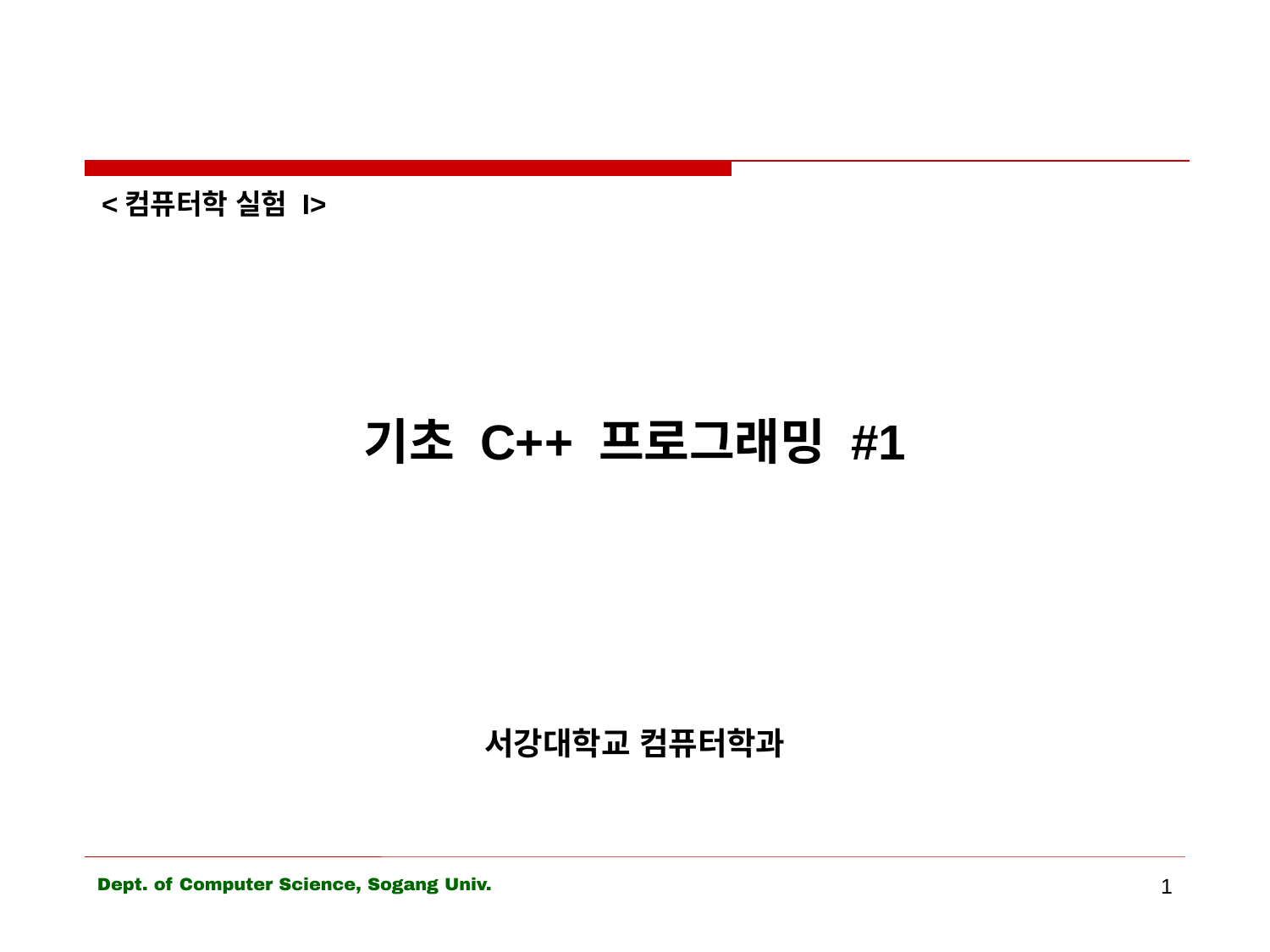

<컴퓨터학 실험 I>
# 기초 C++ 프로그래밍 #1

서강대학교 컴퓨터학과
Dept. of Computer Science, Sogang Univ.
1